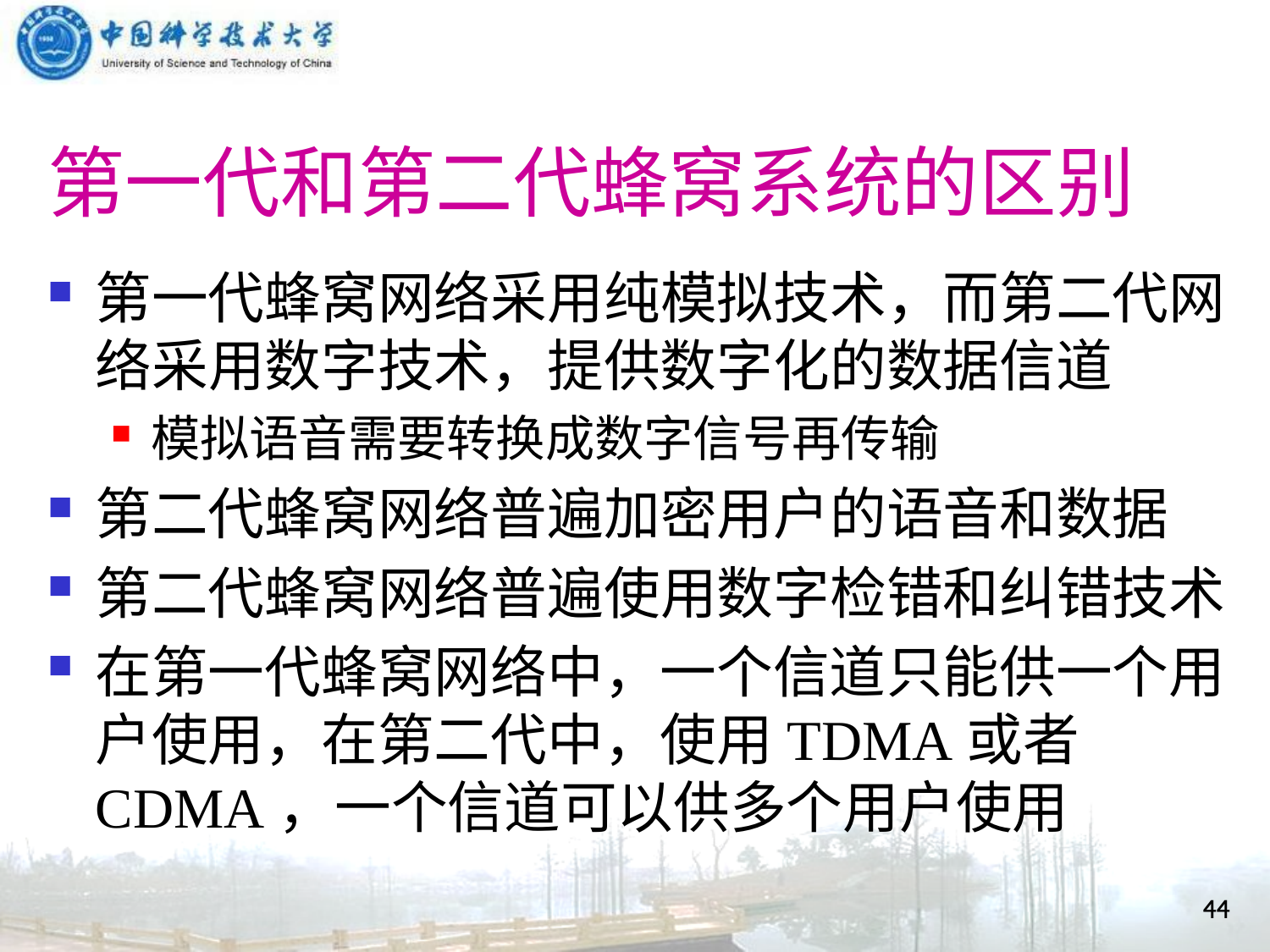

# 第一代和第二代蜂窝系统的区别
第一代蜂窝网络采用纯模拟技术，而第二代网络采用数字技术，提供数字化的数据信道
模拟语音需要转换成数字信号再传输
第二代蜂窝网络普遍加密用户的语音和数据
第二代蜂窝网络普遍使用数字检错和纠错技术
在第一代蜂窝网络中，一个信道只能供一个用户使用，在第二代中，使用TDMA或者CDMA，一个信道可以供多个用户使用
44